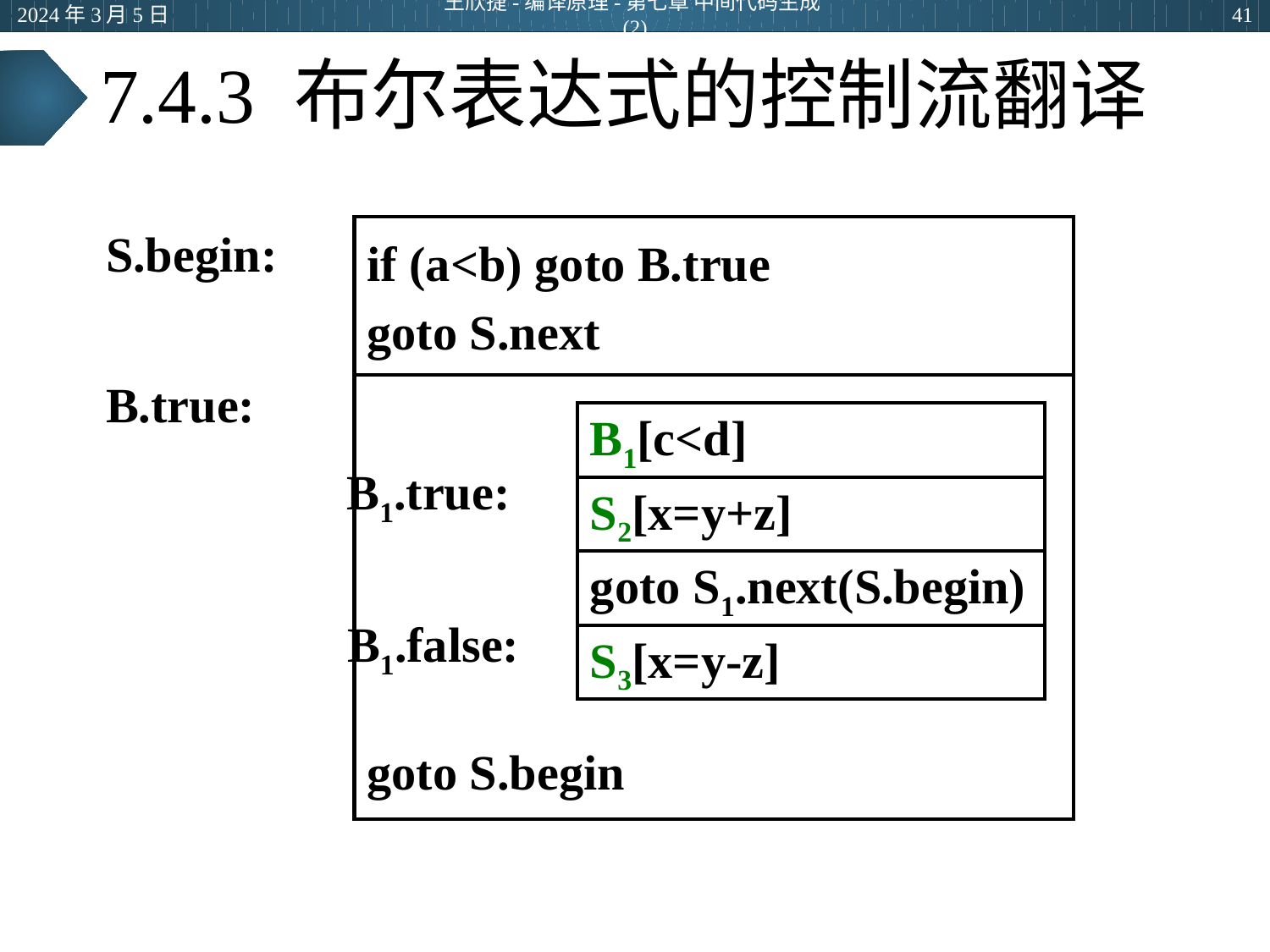

2024年3月5日
王欣捷-编译原理-第七章 中间代码生成(2)
41
# 7.4.3 布尔表达式的控制流翻译
S.begin:
if (a<b) goto B.true
goto S.next
B.true:

goto S.begin
B1[c<d]
B1.true:
S2[x=y+z]
goto S1.next(S.begin)
B1.false:
S3[x=y-z]